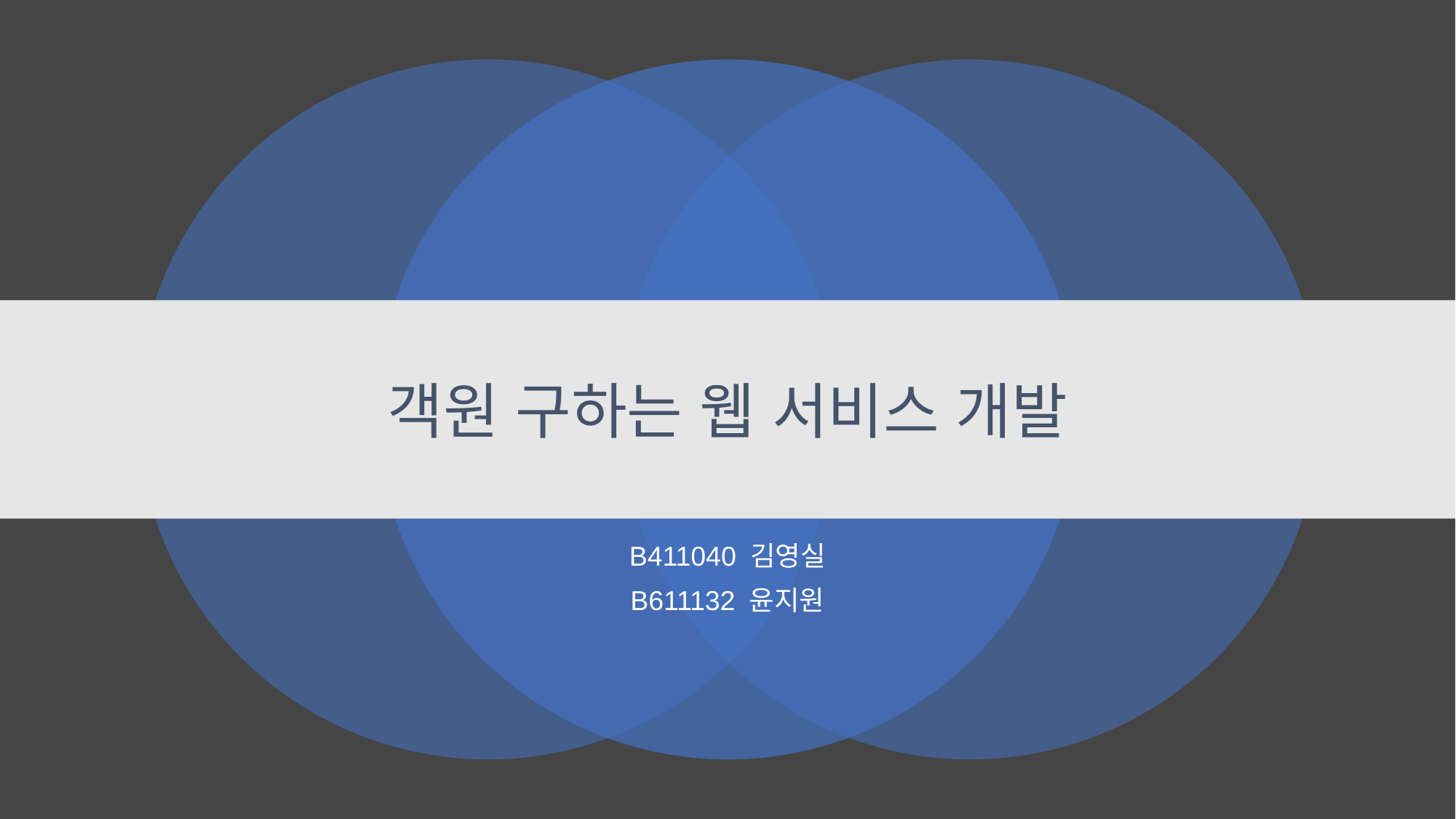

# 객원 구하는 웹 서비스 개발
B411040 김영실
B611132 윤지원